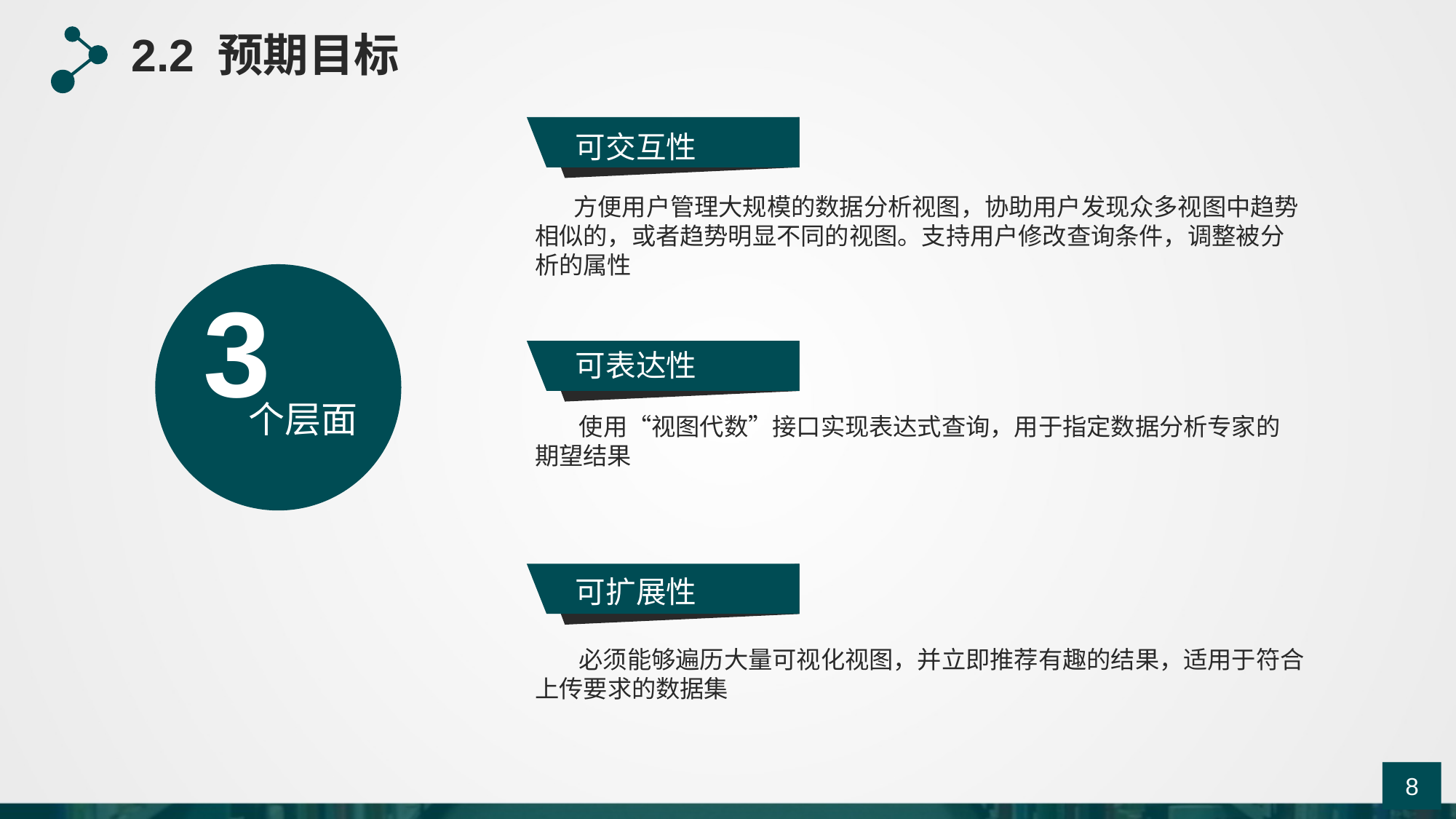

2.2 预期目标

可交互性
      方便用户管理大规模的数据分析视图，协助用户发现众多视图中趋势相似的，或者趋势明显不同的视图。支持用户修改查询条件，调整被分析的属性

3
可表达性

个层面
       使用“视图代数”接口实现表达式查询，用于指定数据分析专家的期望结果

可扩展性
       必须能够遍历大量可视化视图，并立即推荐有趣的结果，适用于符合上传要求的数据集